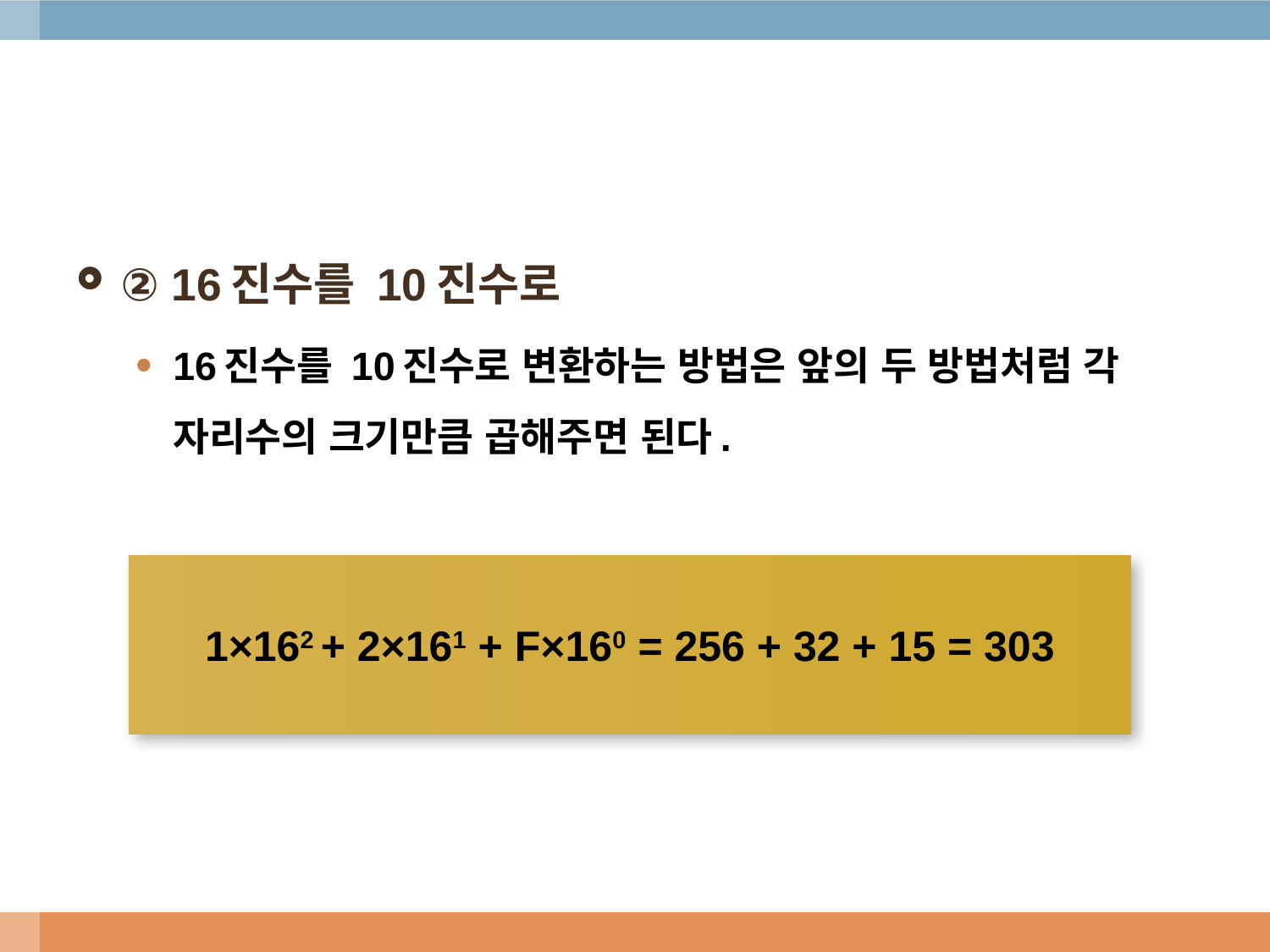

② 16진수를 10진수로
16진수를 10진수로 변환하는 방법은 앞의 두 방법처럼 각 자리수의 크기만큼 곱해주면 된다.

1×162 + 2×161 + F×160 = 256 + 32 + 15 = 303